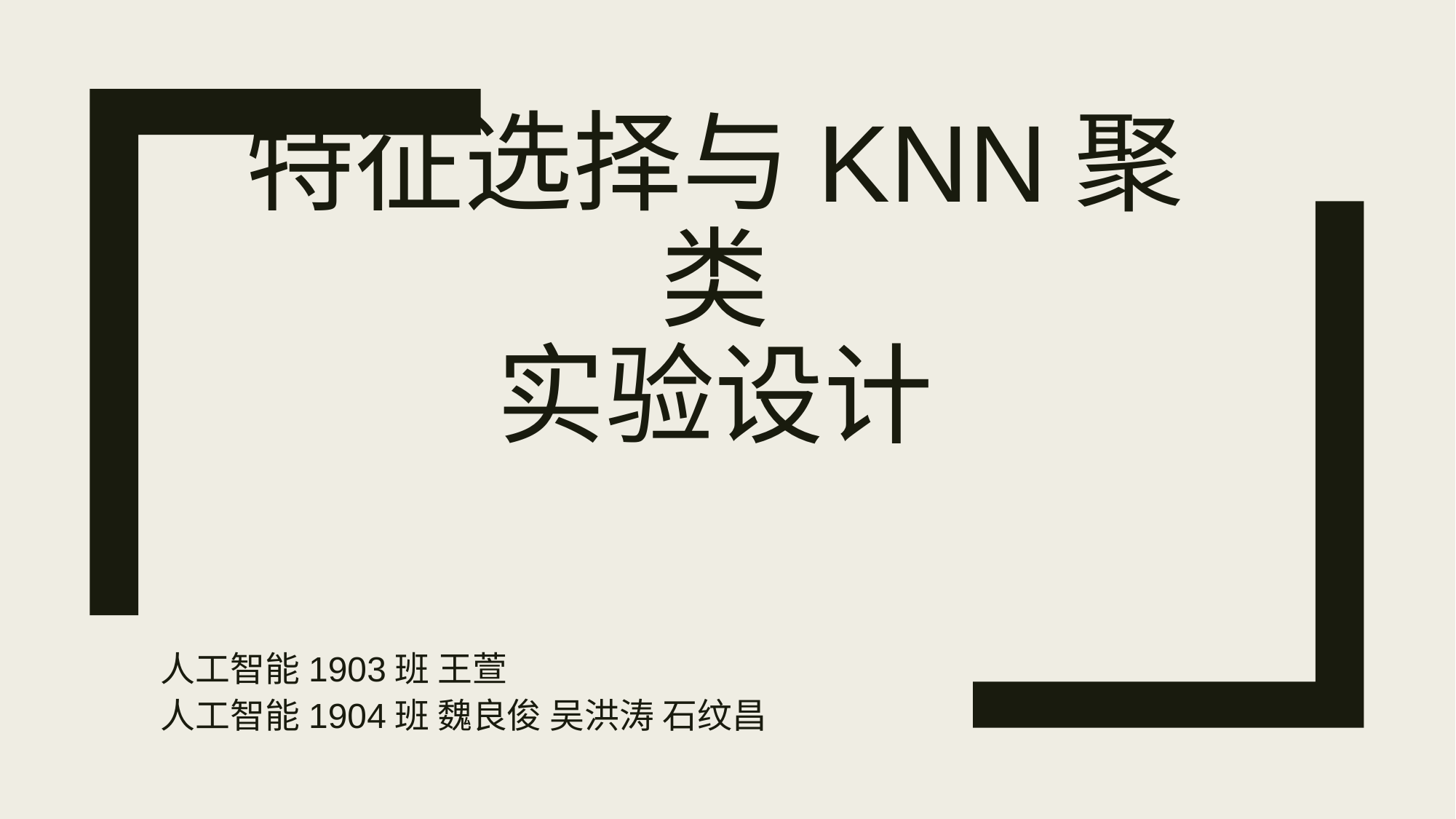

# 特征选择与KNN聚类 实验设计
人工智能1903班 王萱
人工智能1904班 魏良俊 吴洪涛 石纹昌